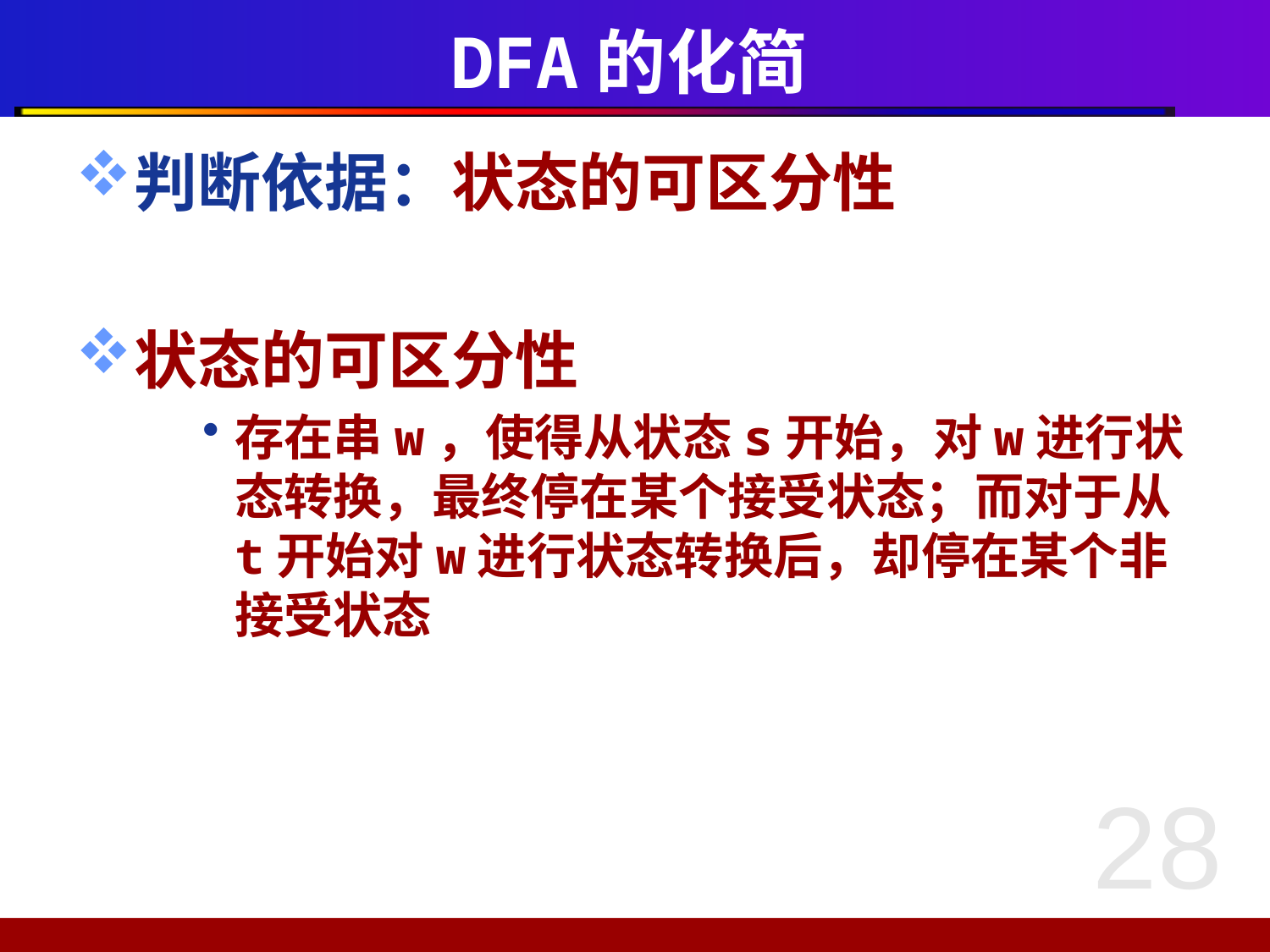

# DFA的化简
判断依据：状态的可区分性

状态的可区分性
存在串w，使得从状态s开始，对w进行状态转换，最终停在某个接受状态；而对于从t开始对w进行状态转换后，却停在某个非接受状态
28